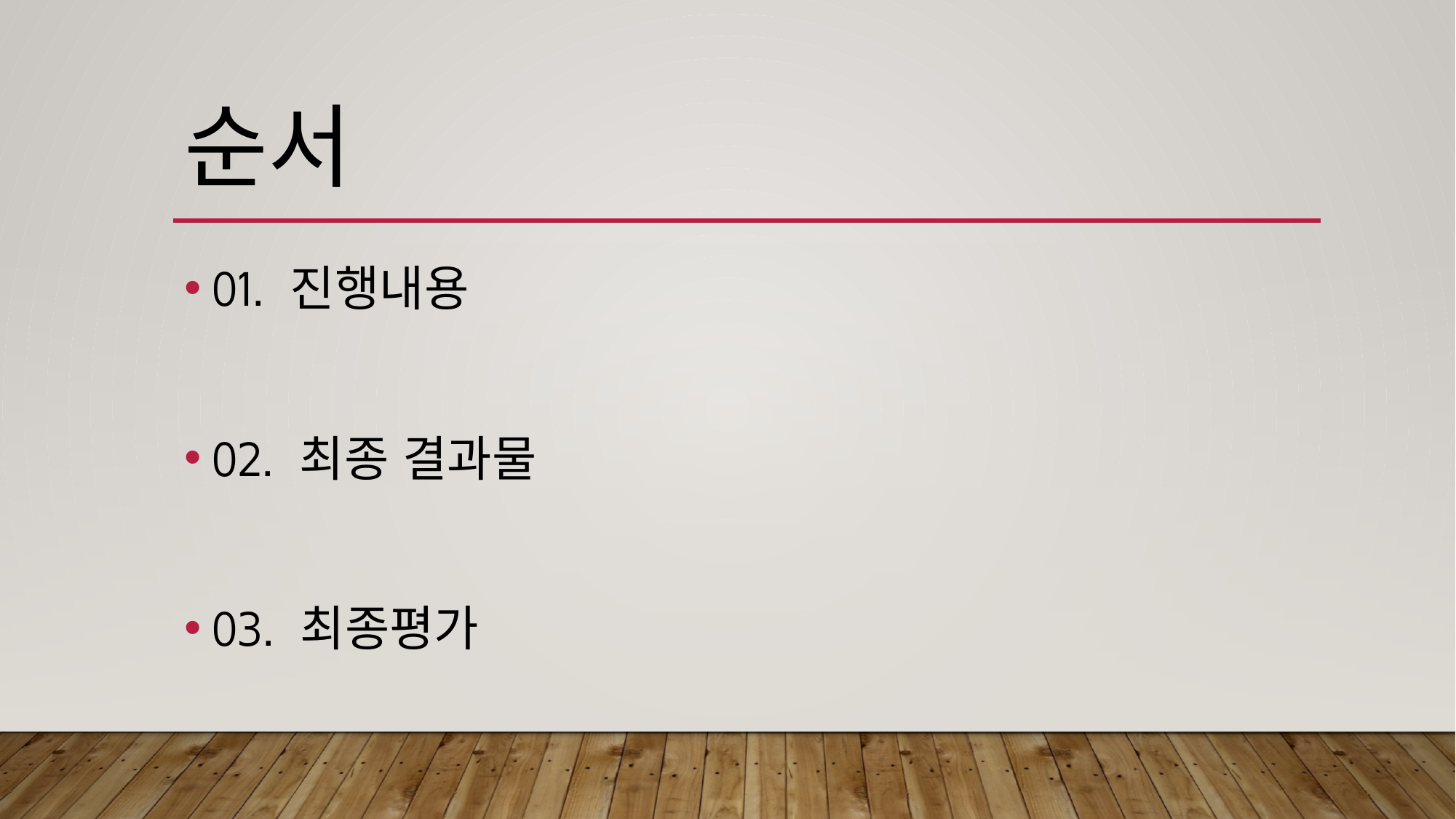

# 순서
01. 진행내용

02. 최종 결과물

03. 최종평가